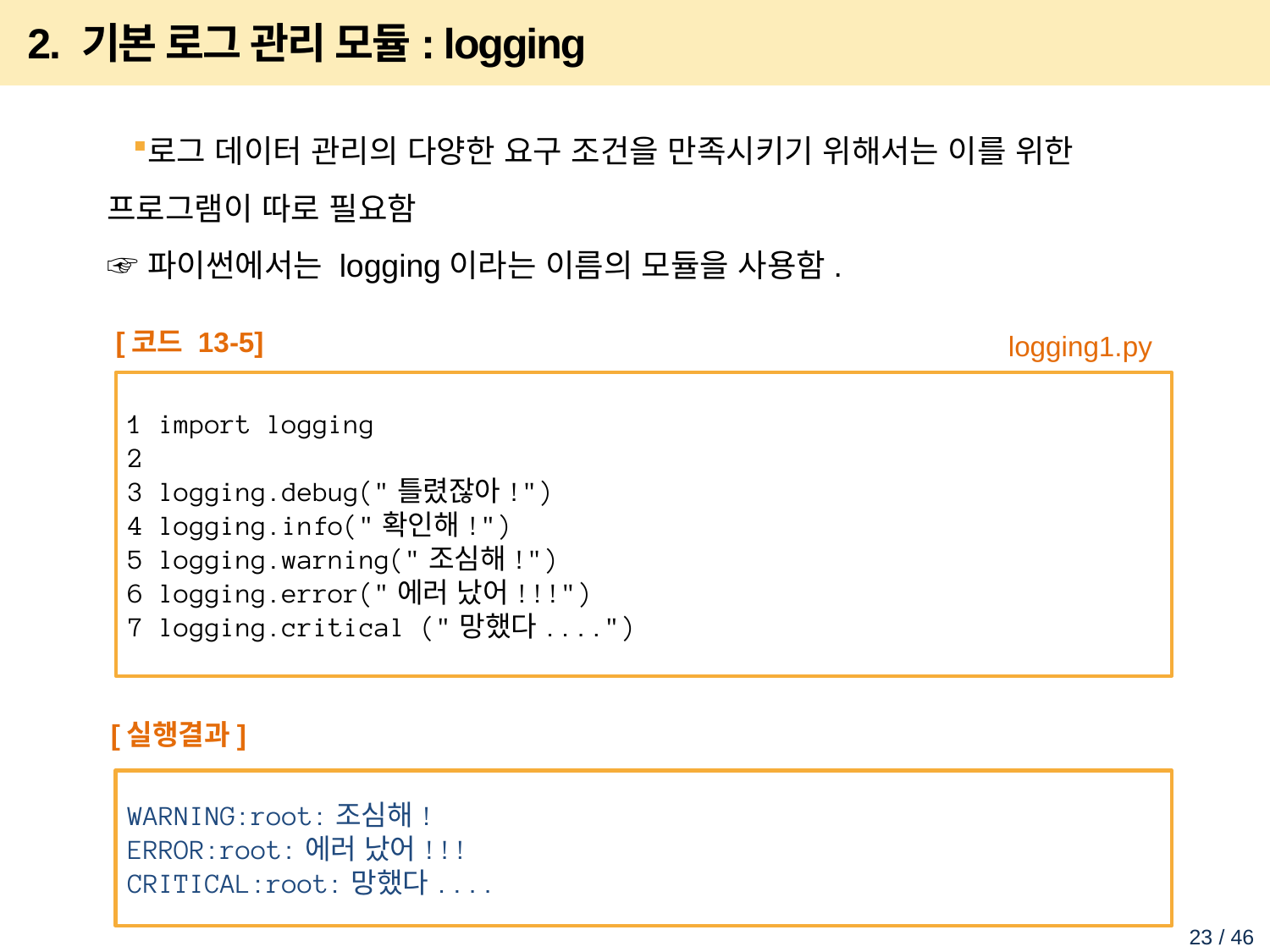

# 2. 기본 로그 관리 모듈: logging
로그 데이터 관리의 다양한 요구 조건을 만족시키기 위해서는 이를 위한 프로그램이 따로 필요함
☞ 파이썬에서는 logging이라는 이름의 모듈을 사용함.
[코드 13-5]
1 import logging
2
3 logging.debug("틀렸잖아!")
4 logging.info("확인해!")
5 logging.warning("조심해!")
6 logging.error("에러 났어!!!")
7 logging.critical ("망했다....")
[실행결과]
WARNING:root:조심해!
ERROR:root:에러 났어!!!
CRITICAL:root:망했다....
logging1.py